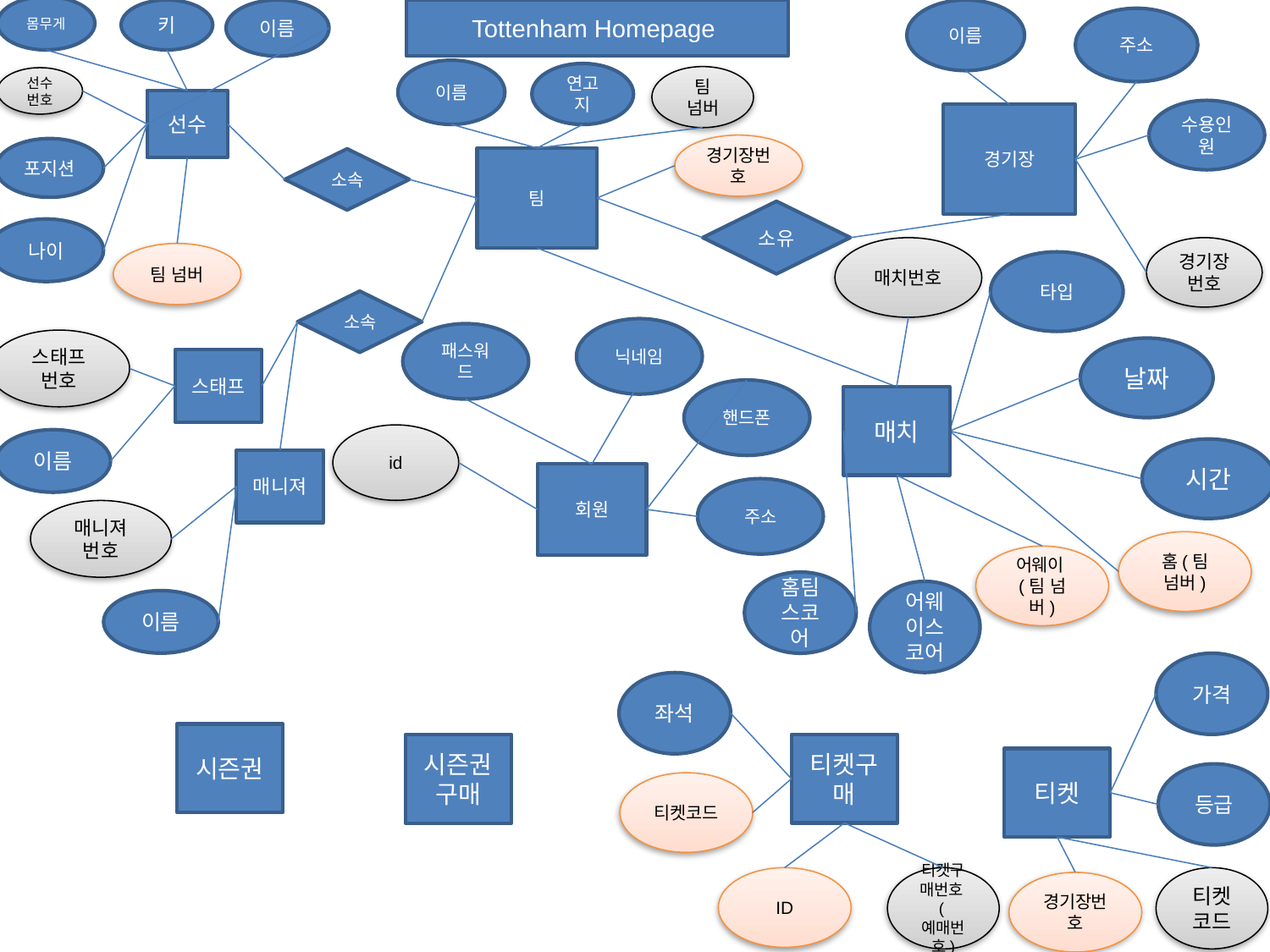

키
Tottenham Homepage
몸무게
이름
이름
주소
이름
연고지
팀 넘버
선수번호
선수
수용인원
경기장
경기장번호
포지션
팀
소속
소유
나이
매치번호
경기장번호
팀 넘버
타입
소속
닉네임
패스워드
스태프 번호
날짜
스태프
핸드폰
매치
id
이름
시간
매니져
회원
주소
매니져 번호
홈(팀 넘버)
어웨이(팀 넘버)
홈팀 스코어
어웨이스코어
이름
가격
좌석
시즌권
티켓구매
시즌권구매
티켓
등급
티켓코드
ID
티켓구매번호(예매번호)
티켓코드
경기장번호